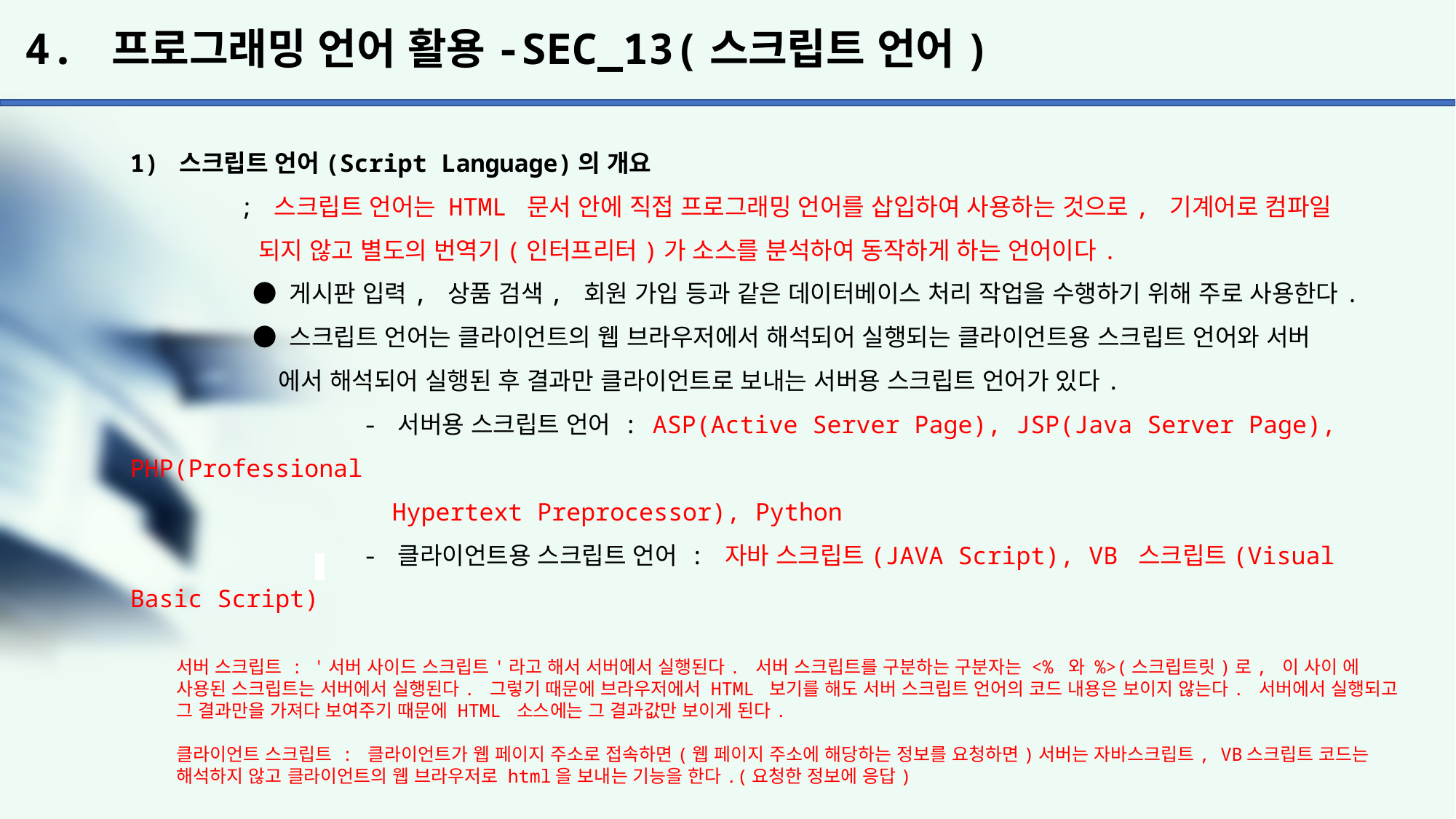

# 4. 프로그래밍 언어 활용-SEC_13(스크립트 언어)
1) 스크립트 언어(Script Language)의 개요
	; 스크립트 언어는 HTML 문서 안에 직접 프로그래밍 언어를 삽입하여 사용하는 것으로, 기계어로 컴파일
	  되지 않고 별도의 번역기(인터프리터)가 소스를 분석하여 동작하게 하는 언어이다.
	  ● 게시판 입력, 상품 검색, 회원 가입 등과 같은 데이터베이스 처리 작업을 수행하기 위해 주로 사용한다.
	  ● 스크립트 언어는 클라이언트의 웹 브라우저에서 해석되어 실행되는 클라이언트용 스크립트 언어와 서버
	     에서 해석되어 실행된 후 결과만 클라이언트로 보내는 서버용 스크립트 언어가 있다.
		 - 서버용 스크립트 언어 : ASP(Active Server Page), JSP(Java Server Page), PHP(Professional
		   Hypertext Preprocessor), Python
		 - 클라이언트용 스크립트 언어 : 자바 스크립트(JAVA Script), VB 스크립트(Visual Basic Script)

서버 스크립트 : '서버 사이드 스크립트'라고 해서 서버에서 실행된다. 서버 스크립트를 구분하는 구분자는 <% 와 %>(스크립트릿)로, 이 사이 에 사용된 스크립트는 서버에서 실행된다. 그렇기 때문에 브라우저에서 HTML 보기를 해도 서버 스크립트 언어의 코드 내용은 보이지 않는다. 서버에서 실행되고 그 결과만을 가져다 보여주기 때문에 HTML 소스에는 그 결과값만 보이게 된다.

클라이언트 스크립트 : 클라이언트가 웹 페이지 주소로 접속하면(웹 페이지 주소에 해당하는 정보를 요청하면)서버는 자바스크립트, VB스크립트 코드는 해석하지 않고 클라이언트의 웹 브라우저로 html을 보내는 기능을 한다.(요청한 정보에 응답)